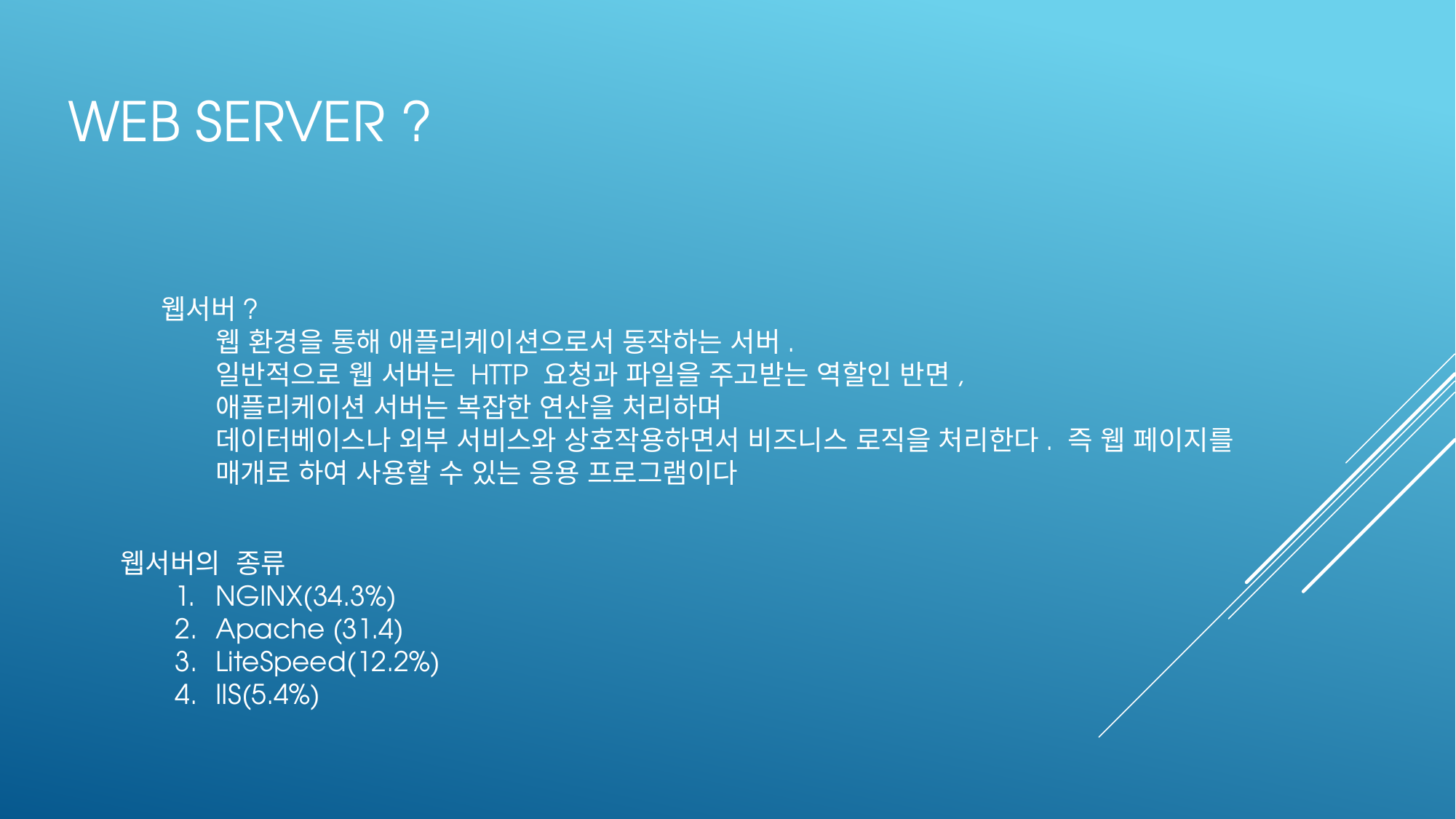

# Web Server ?
웹서버?
웹 환경을 통해 애플리케이션으로서 동작하는 서버.
일반적으로 웹 서버는 HTTP 요청과 파일을 주고받는 역할인 반면,
애플리케이션 서버는 복잡한 연산을 처리하며
데이터베이스나 외부 서비스와 상호작용하면서 비즈니스 로직을 처리한다. 즉 웹 페이지를
매개로 하여 사용할 수 있는 응용 프로그램이다
웹서버의  종류
NGINX(34.3%)
Apache (31.4)
LiteSpeed(12.2%)
IIS(5.4%)